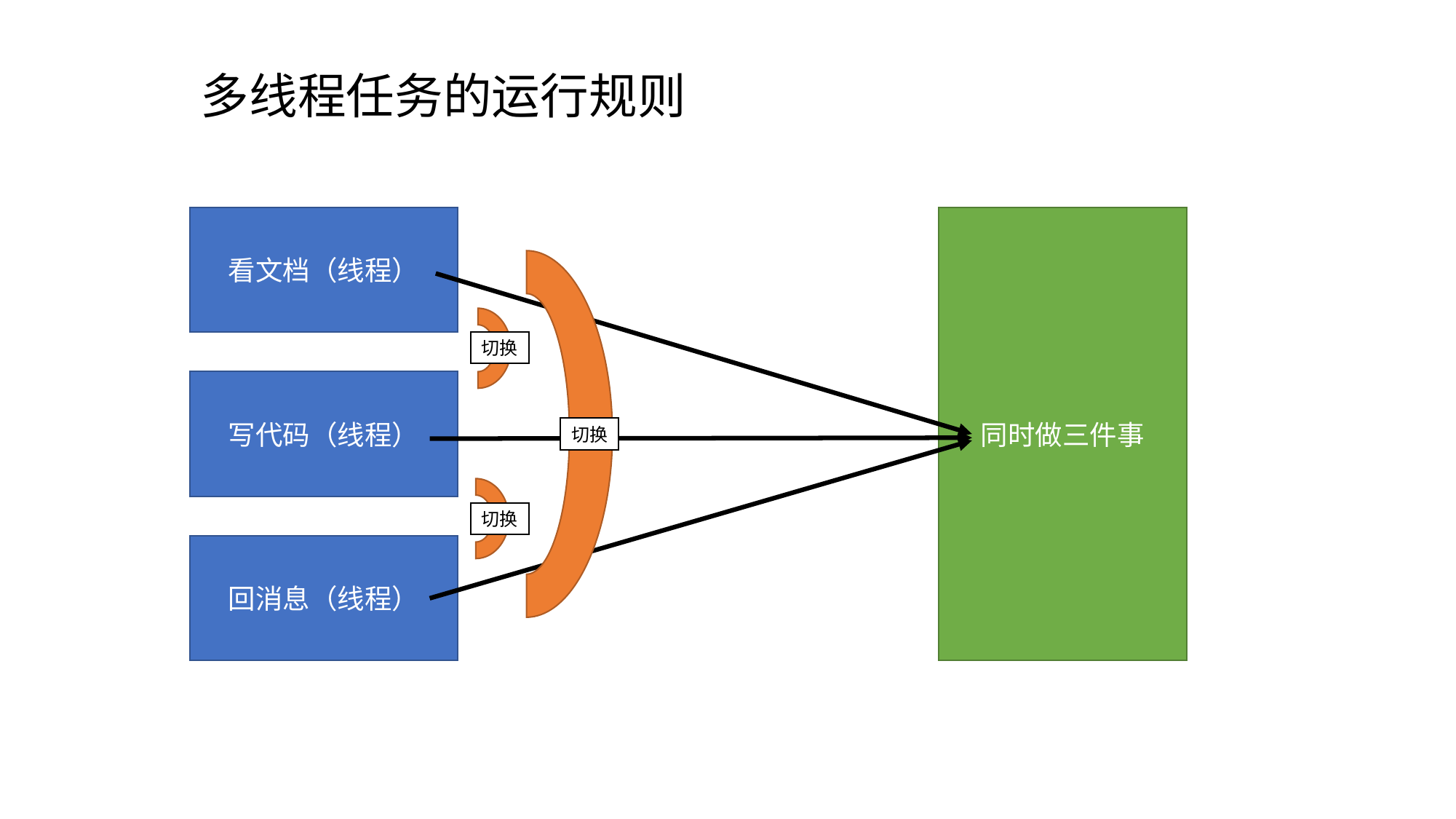

多线程任务的运行规则
看文档（线程）
同时做三件事

切换

写代码（线程）
切换

切换
回消息（线程）